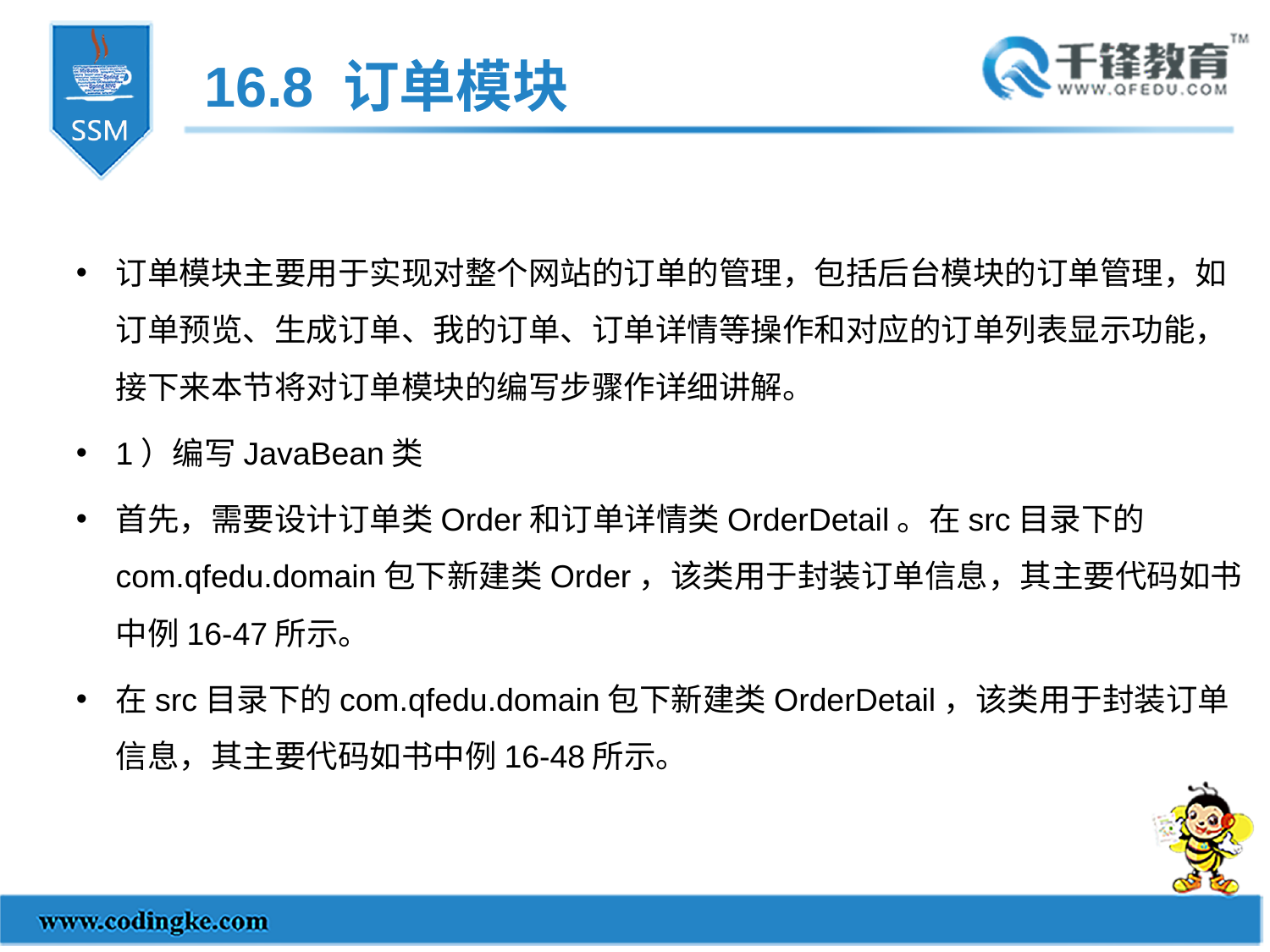

16.8 订单模块
订单模块主要用于实现对整个网站的订单的管理，包括后台模块的订单管理，如订单预览、生成订单、我的订单、订单详情等操作和对应的订单列表显示功能，接下来本节将对订单模块的编写步骤作详细讲解。
1）编写JavaBean类
首先，需要设计订单类Order和订单详情类OrderDetail。在src目录下的com.qfedu.domain包下新建类Order，该类用于封装订单信息，其主要代码如书中例16-47所示。
在src目录下的com.qfedu.domain包下新建类OrderDetail，该类用于封装订单信息，其主要代码如书中例16-48所示。